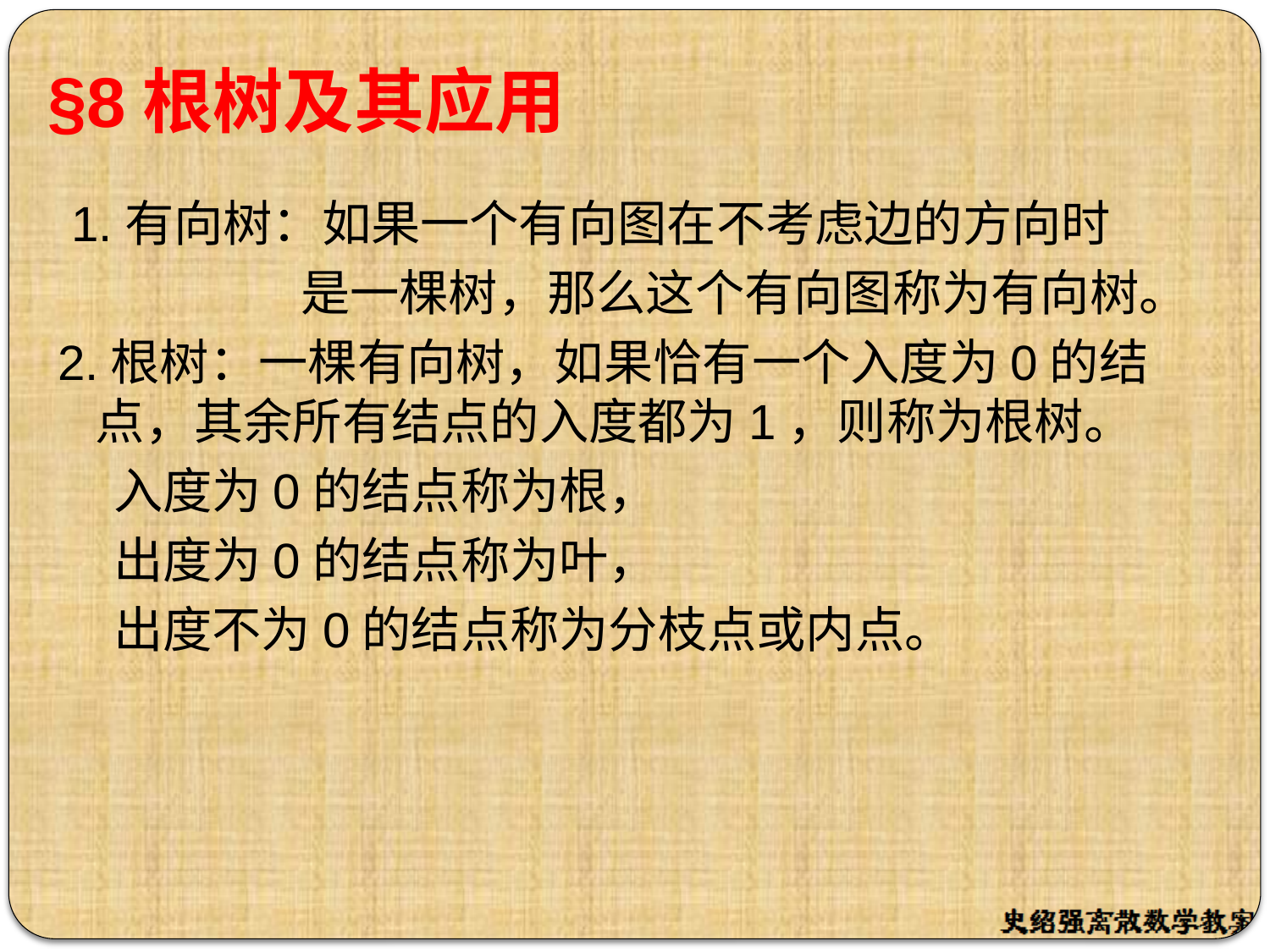

# §8根树及其应用
 1.有向树：如果一个有向图在不考虑边的方向时
                     是一棵树，那么这个有向图称为有向树。
2.根树：一棵有向树，如果恰有一个入度为0的结点，其余所有结点的入度都为1，则称为根树。
    入度为0的结点称为根，
    出度为0的结点称为叶，
    出度不为0的结点称为分枝点或内点。